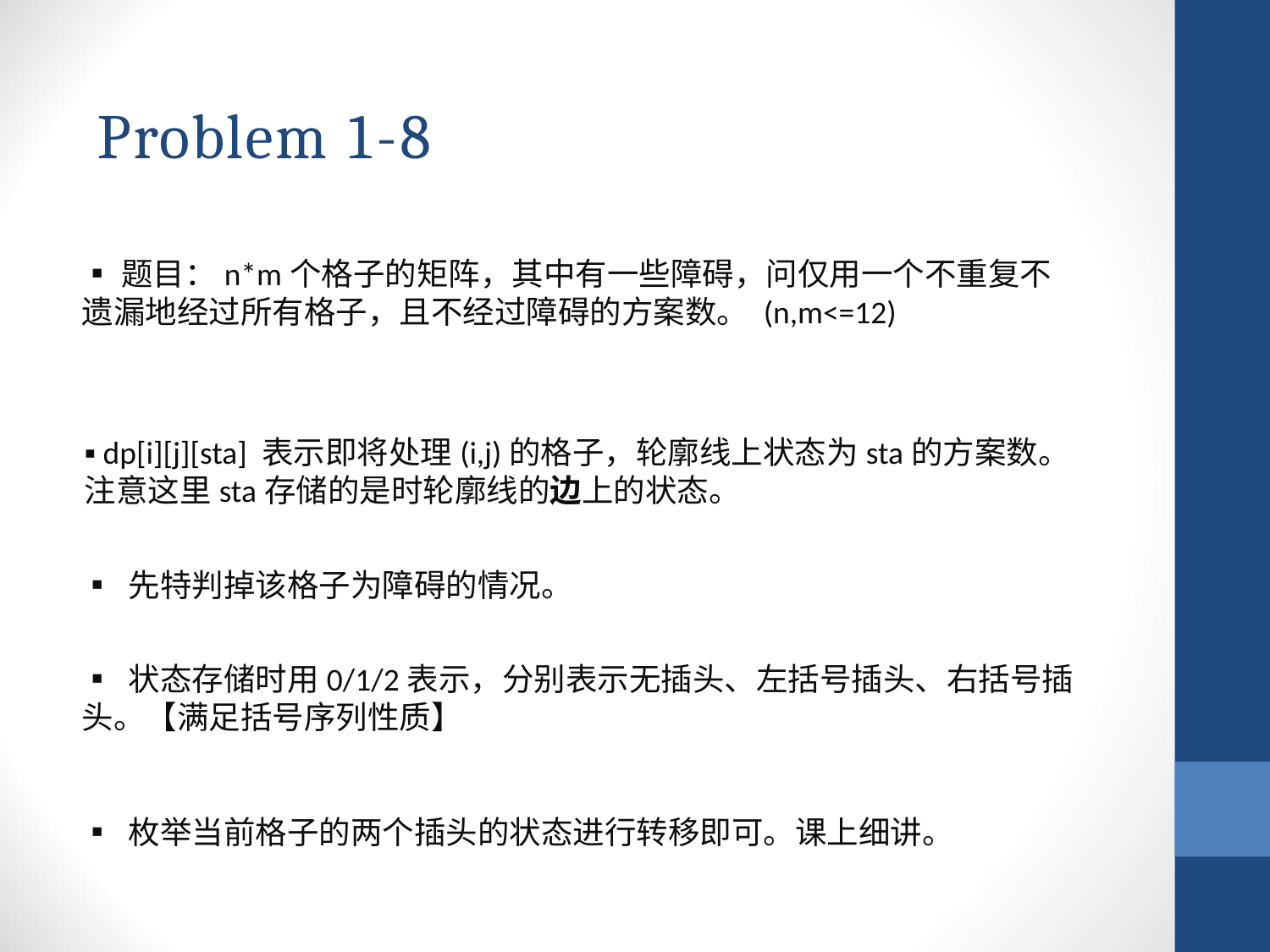

Problem 1-8
▪题目：n*m个格子的矩阵，其中有一些障碍，问仅用一个不重复不遗漏地经过所有格子，且不经过障碍的方案数。 (n,m<=12)
▪ dp[i][j][sta] 表示即将处理(i,j)的格子，轮廓线上状态为sta的方案数。注意这里sta存储的是时轮廓线的边上的状态。
▪ 先特判掉该格子为障碍的情况。
▪ 状态存储时用0/1/2表示，分别表示无插头、左括号插头、右括号插头。【满足括号序列性质】
▪ 枚举当前格子的两个插头的状态进行转移即可。课上细讲。